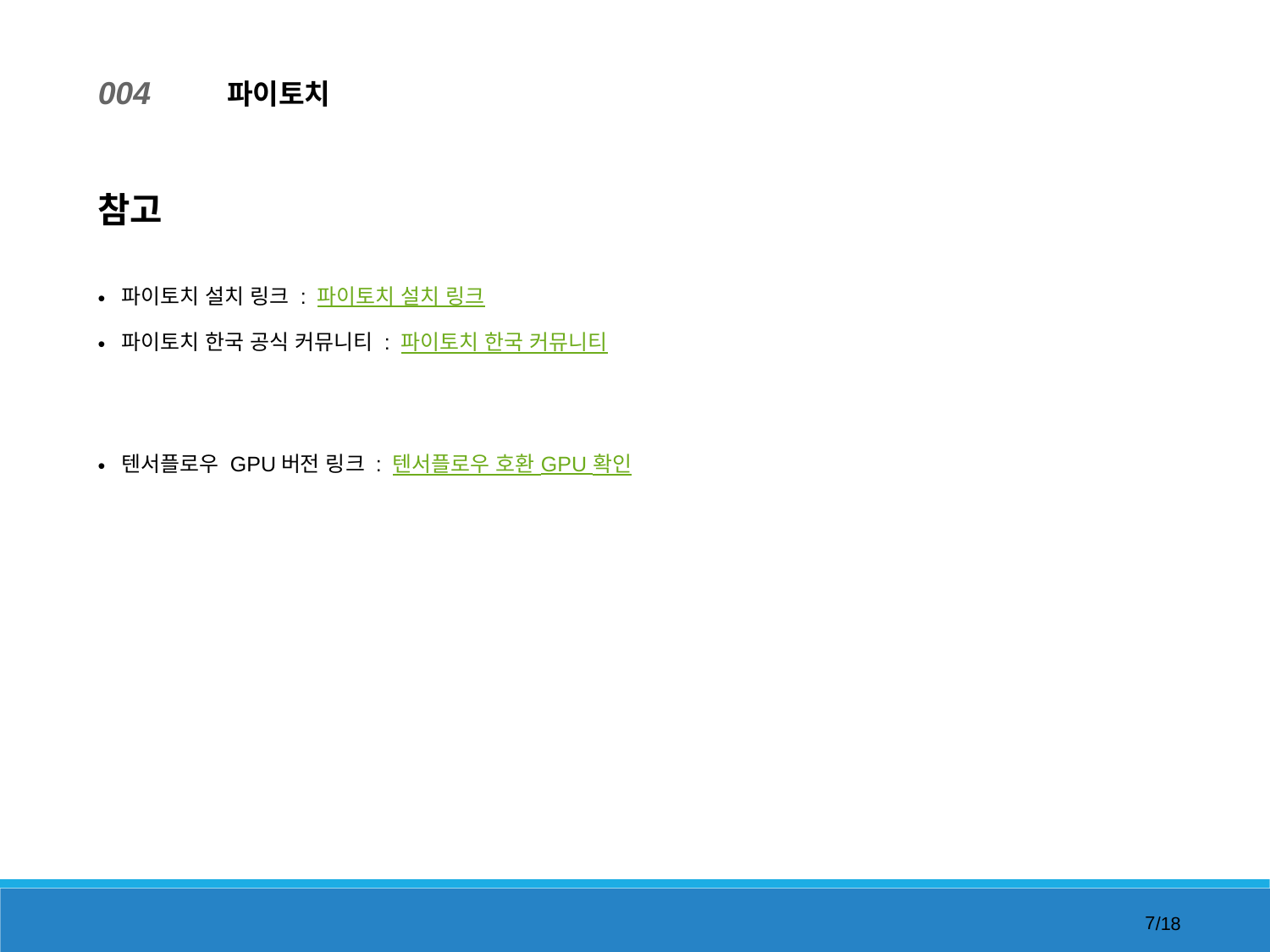

004       파이토치
참고

파이토치 설치 링크 : 파이토치 설치 링크
파이토치 한국 공식 커뮤니티 : 파이토치 한국 커뮤니티

텐서플로우 GPU버전 링크 : 텐서플로우 호환 GPU 확인
7